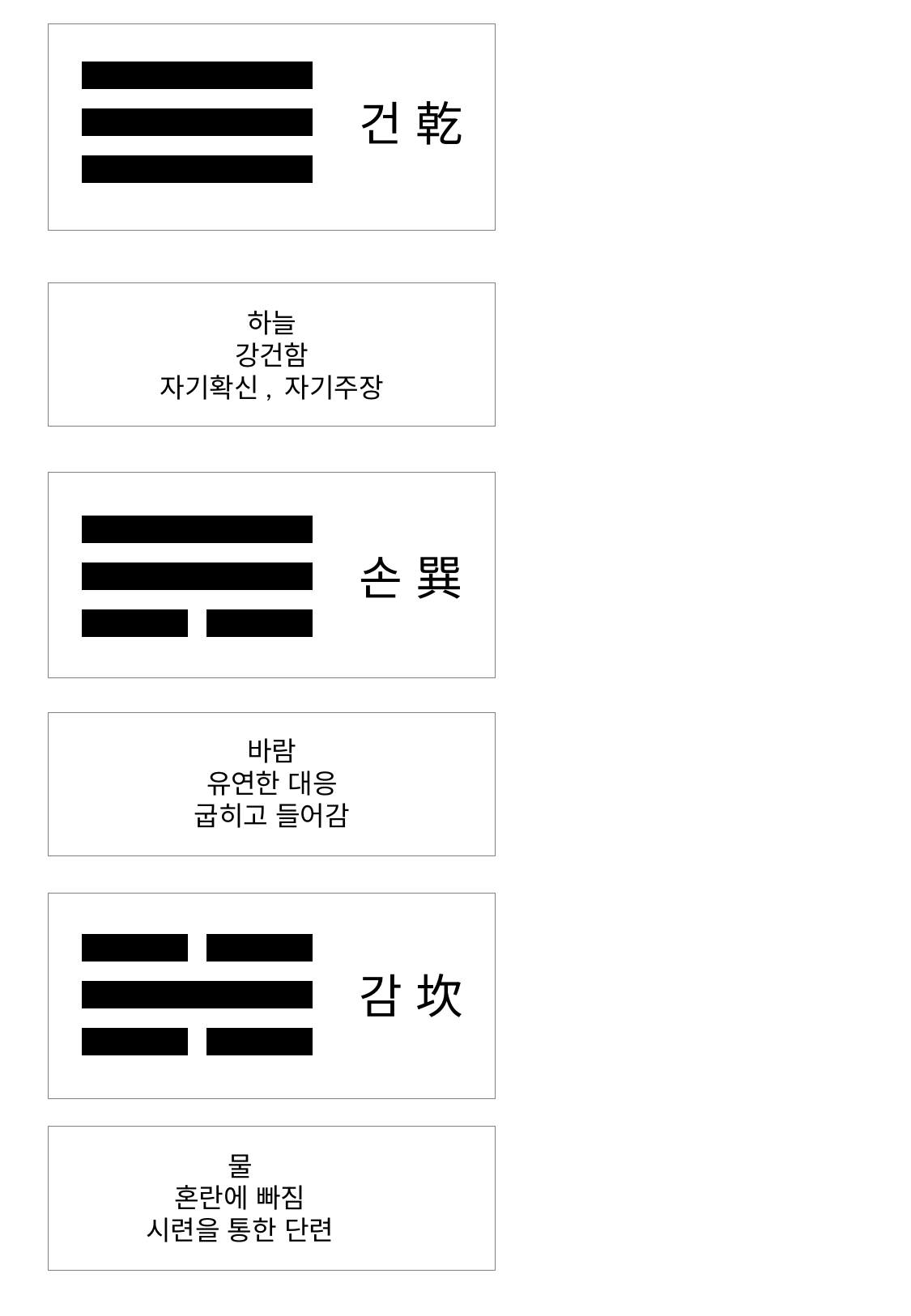

건 乾

하늘
강건함
자기확신, 자기주장

손 巽

바람
유연한 대응
굽히고 들어감

감 坎

물
혼란에 빠짐
시련을 통한 단련